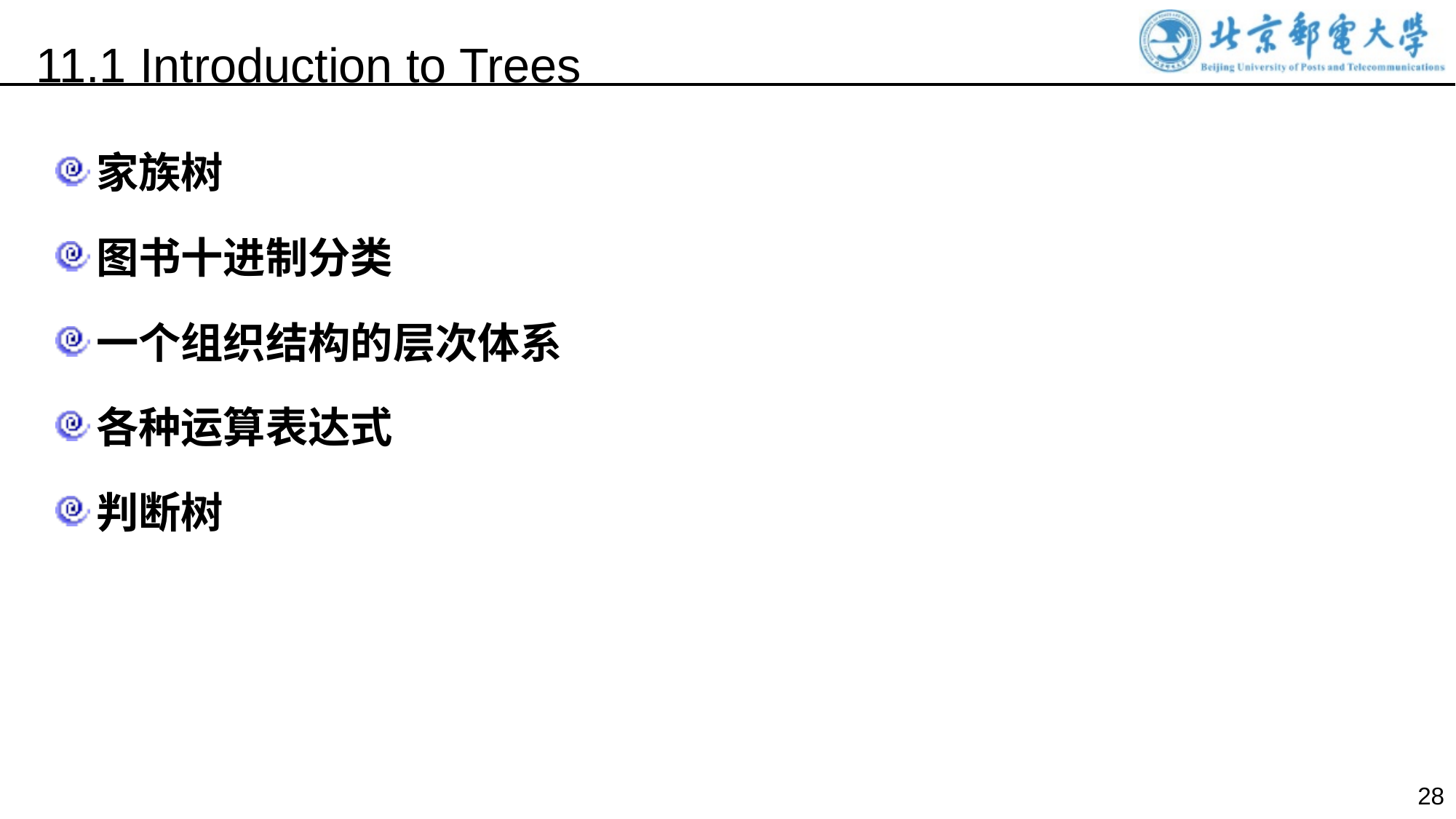

11.1 Introduction to Trees
家族树
图书十进制分类
一个组织结构的层次体系
各种运算表达式
判断树